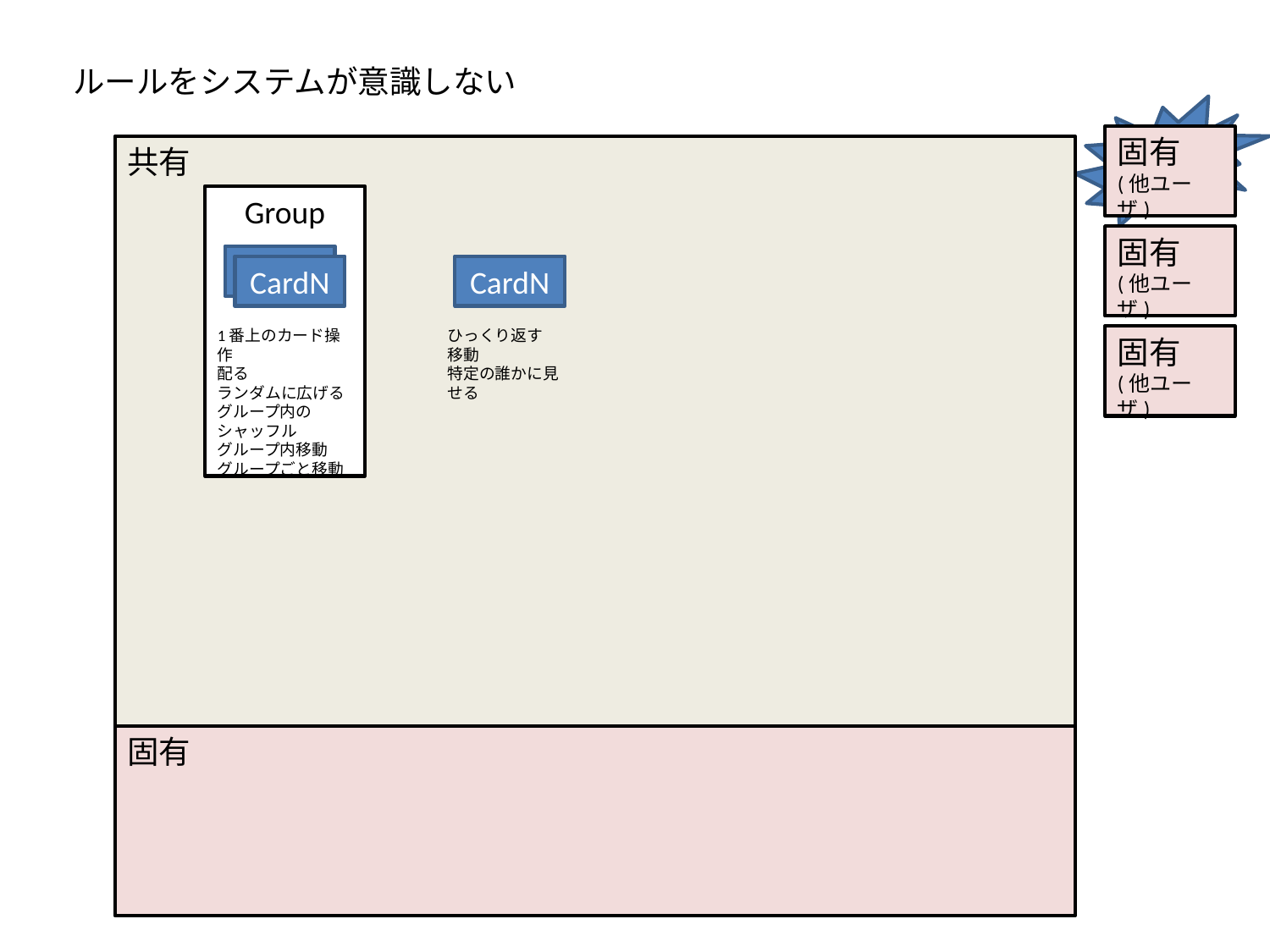

ルールをシステムが意識しない

固有
(他ユーザ)
共有

Group

1番上のカード操作
配る
ランダムに広げる
グループ内のシャッフル
グループ内移動
グループごと移動

ひっくり返す
移動
特定の誰かに見せる
固有
(他ユーザ)
CardN
CardN
CardN
固有
(他ユーザ)
固有